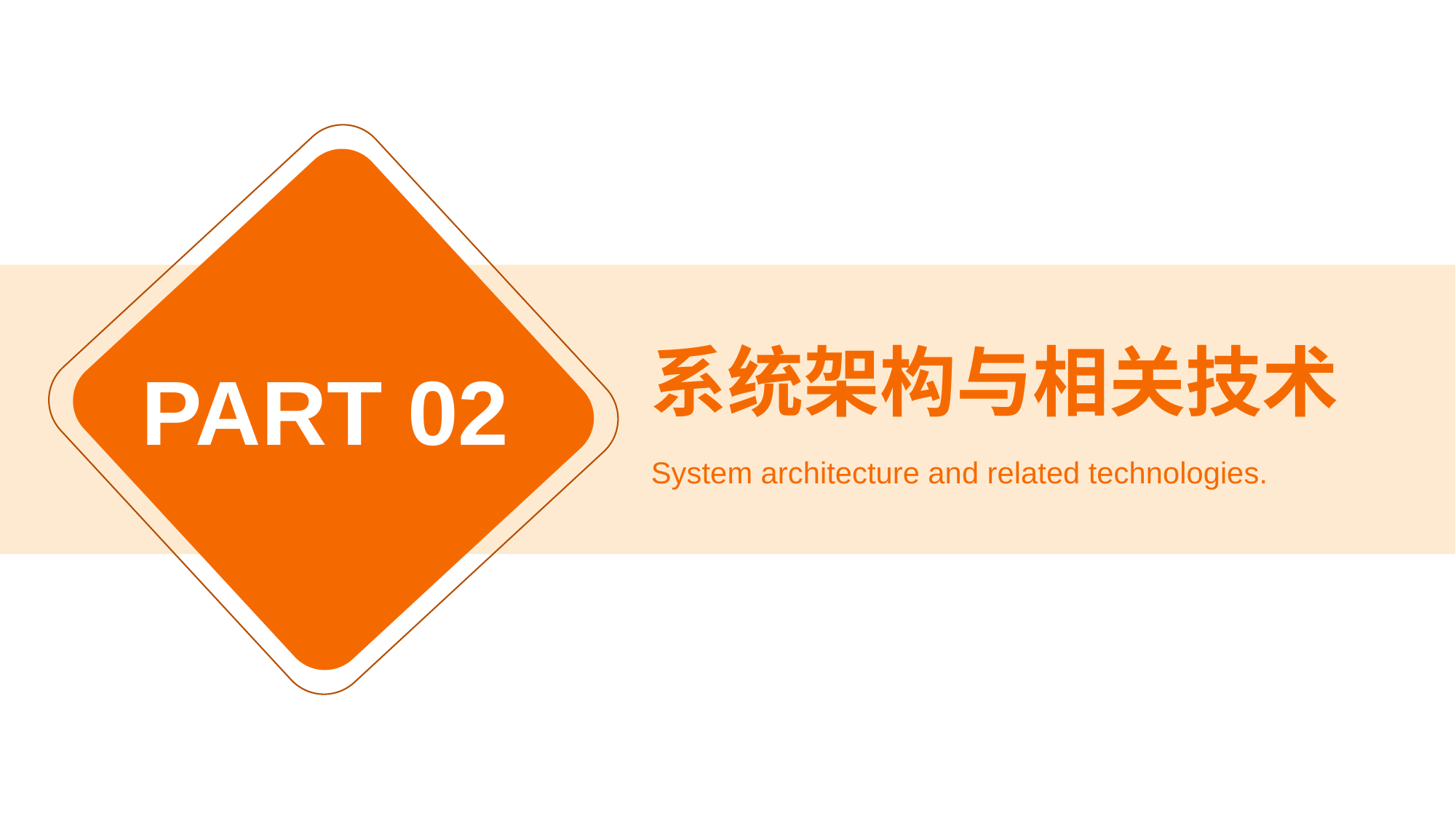

系统架构与相关技术
PART 02
System architecture and related technologies.